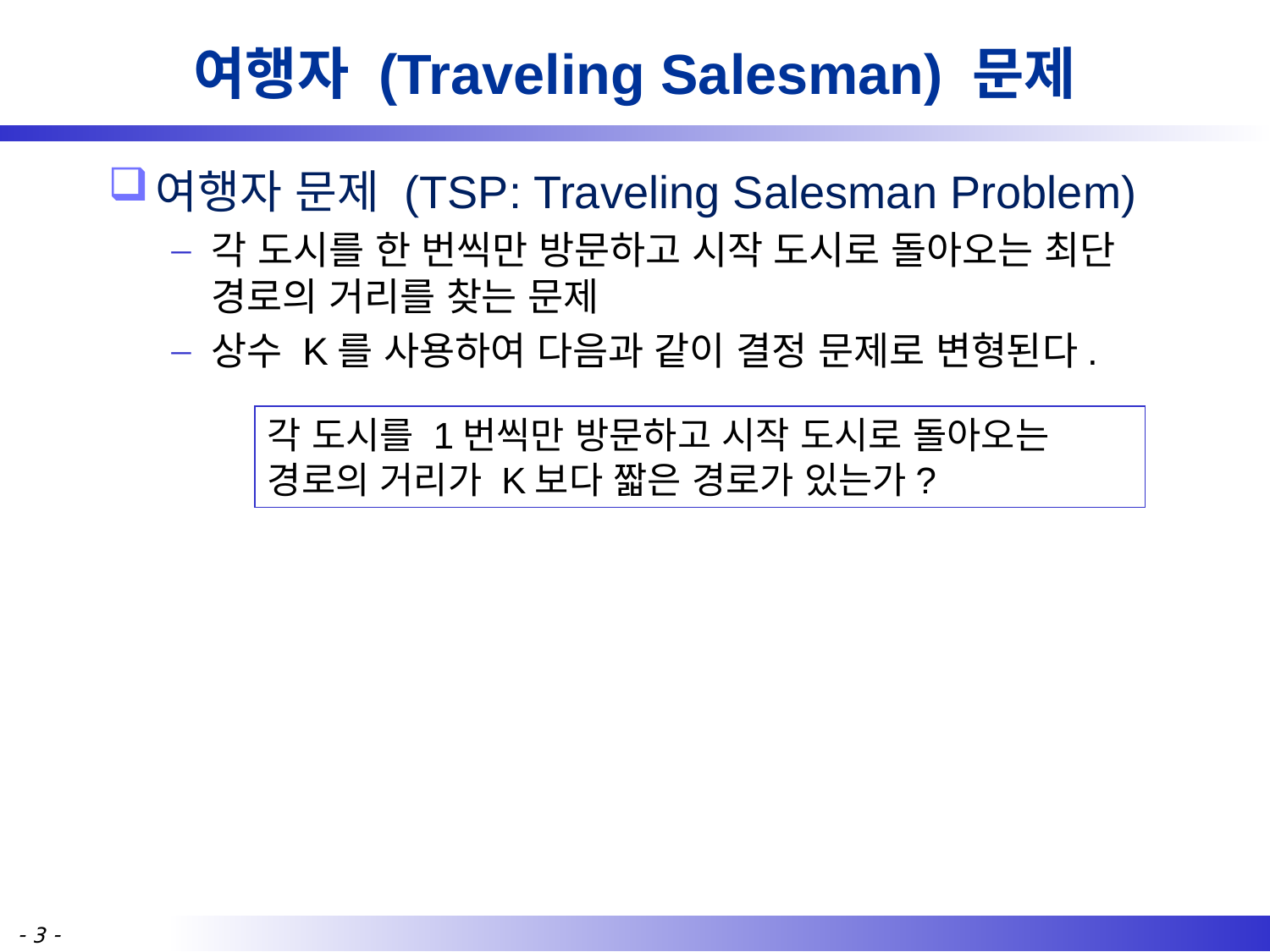

# 여행자 (Traveling Salesman) 문제
여행자 문제 (TSP: Traveling Salesman Problem)
각 도시를 한 번씩만 방문하고 시작 도시로 돌아오는 최단 경로의 거리를 찾는 문제
상수 K를 사용하여 다음과 같이 결정 문제로 변형된다.
각 도시를 1번씩만 방문하고 시작 도시로 돌아오는 경로의 거리가 K보다 짧은 경로가 있는가?
- 3 -